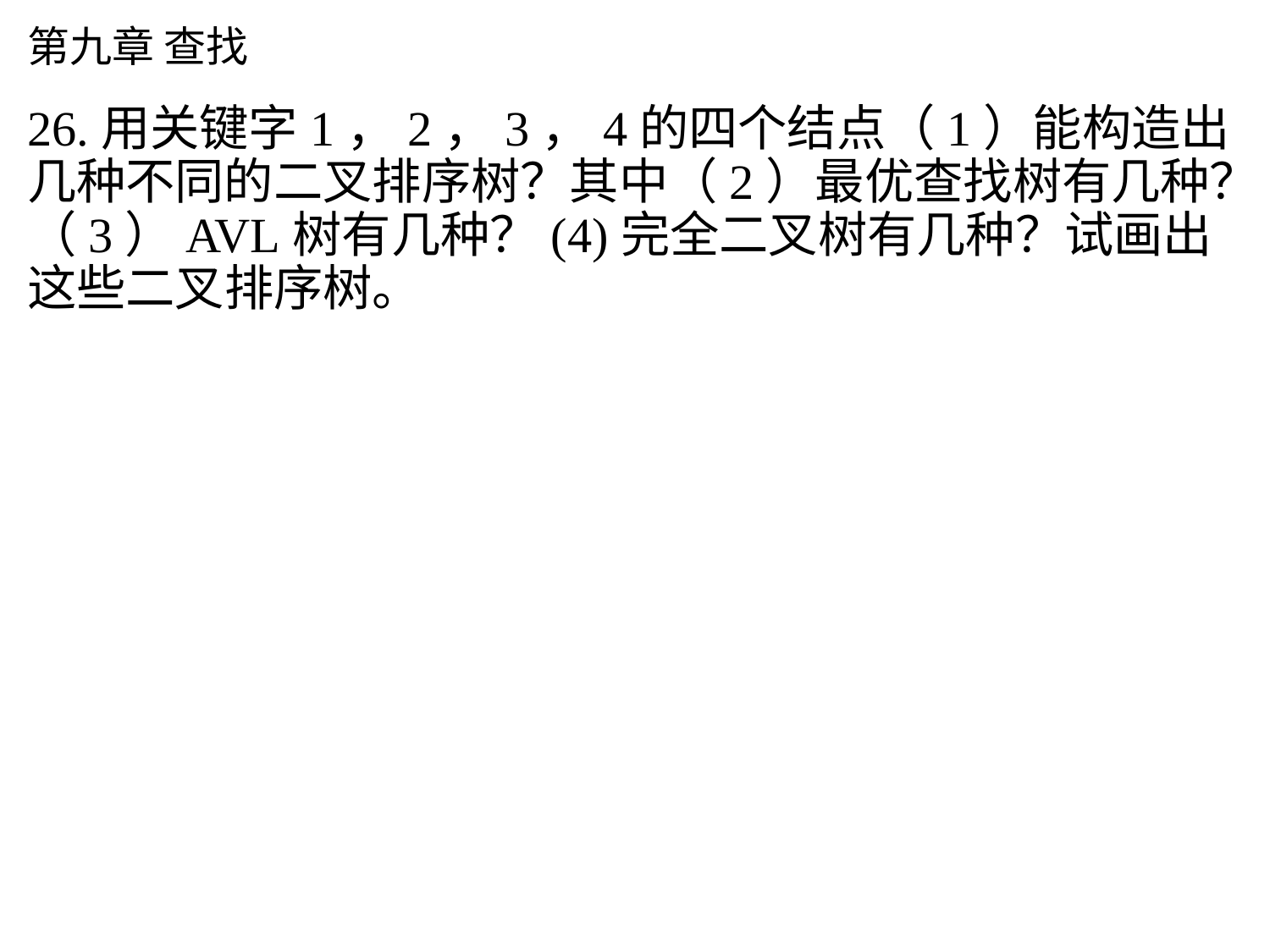

# 第九章 查找
26.用关键字1，2，3，4的四个结点（1）能构造出几种不同的二叉排序树？其中（2）最优查找树有几种？（3）AVL树有几种？(4)完全二叉树有几种？试画出这些二叉排序树。